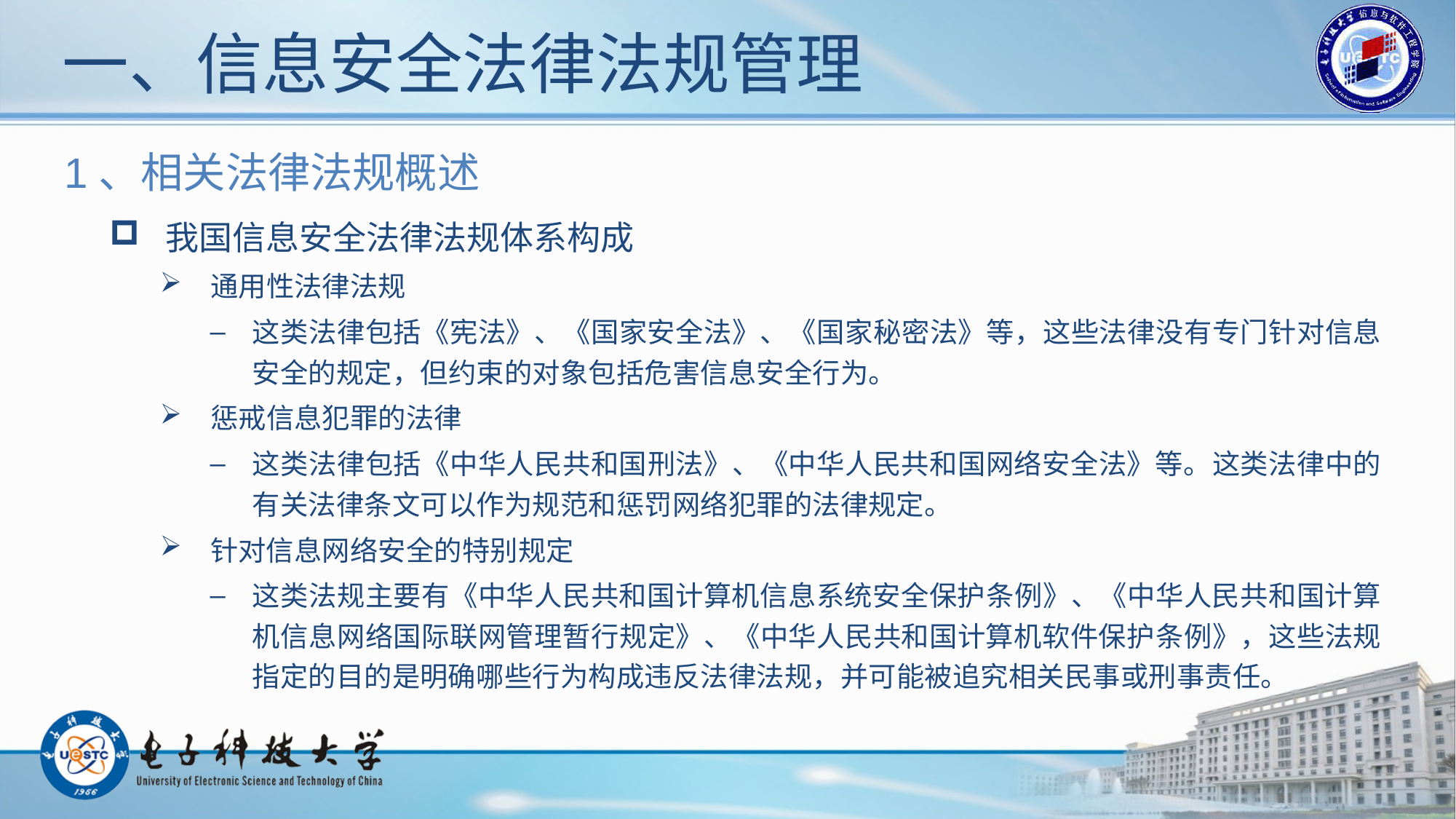

# 一、信息安全法律法规管理
1、相关法律法规概述
 我国信息安全法律法规体系构成
 通用性法律法规
这类法律包括《宪法》、《国家安全法》、《国家秘密法》等，这些法律没有专门针对信息安全的规定，但约束的对象包括危害信息安全行为。
 惩戒信息犯罪的法律
这类法律包括《中华人民共和国刑法》、《中华人民共和国网络安全法》等。这类法律中的有关法律条文可以作为规范和惩罚网络犯罪的法律规定。
 针对信息网络安全的特别规定
这类法规主要有《中华人民共和国计算机信息系统安全保护条例》、《中华人民共和国计算机信息网络国际联网管理暂行规定》、《中华人民共和国计算机软件保护条例》，这些法规指定的目的是明确哪些行为构成违反法律法规，并可能被追究相关民事或刑事责任。